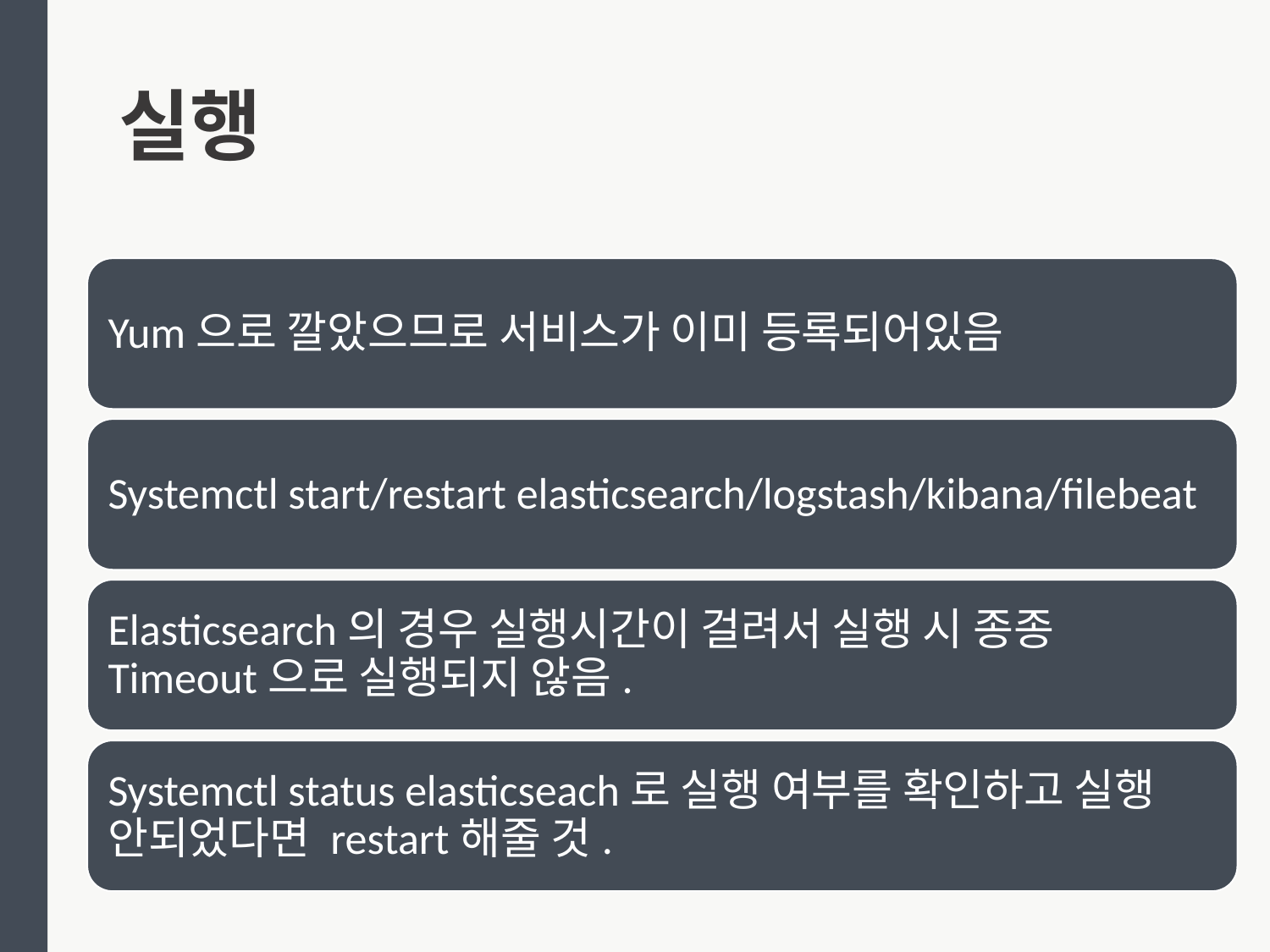

# 실행

Yum으로 깔았으므로 서비스가 이미 등록되어있음

Systemctl start/restart elasticsearch/logstash/kibana/filebeat

Elasticsearch의 경우 실행시간이 걸려서 실행 시 종종 Timeout으로 실행되지 않음.

Systemctl status elasticseach로 실행 여부를 확인하고 실행 안되었다면 restart해줄 것.